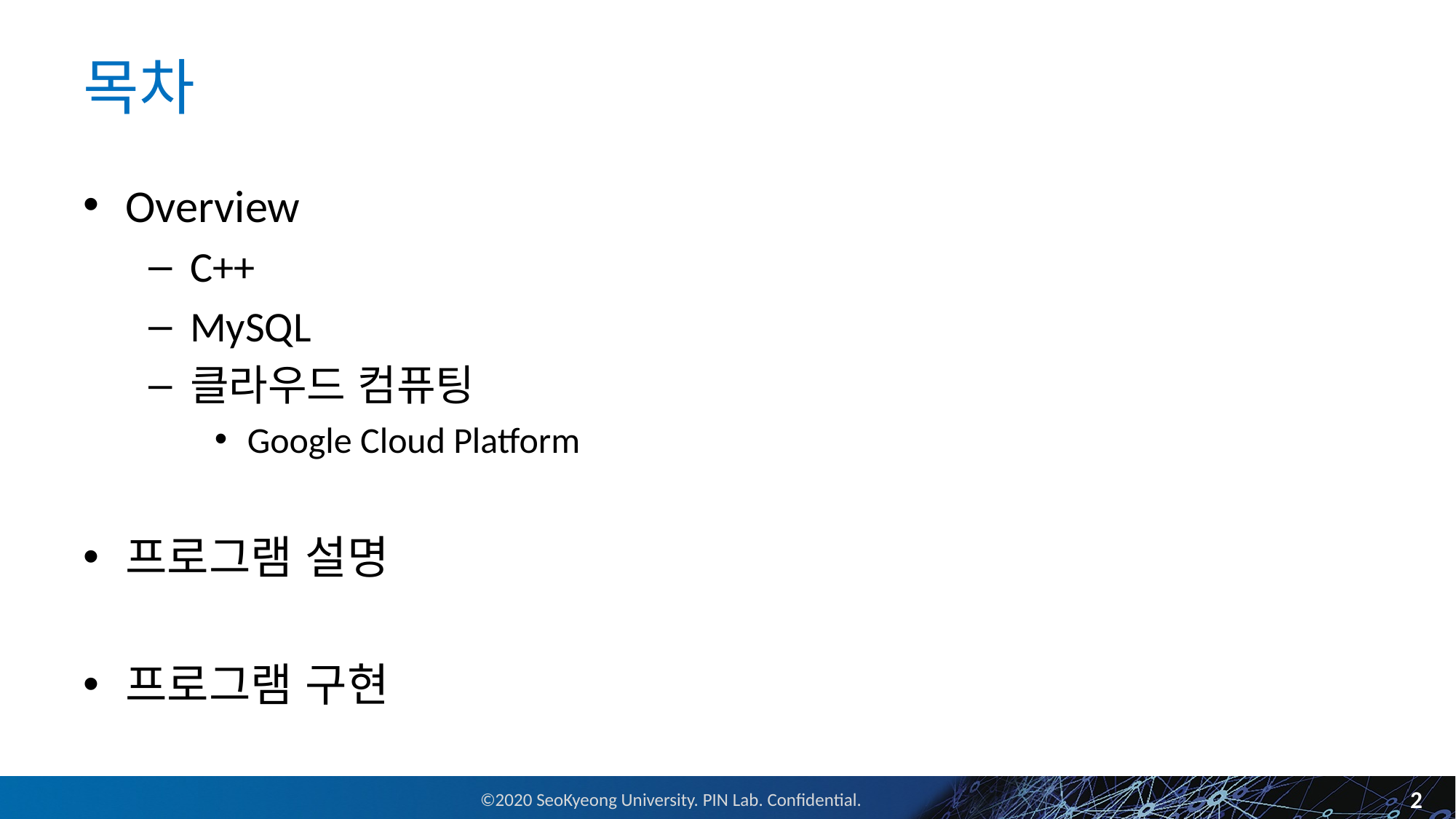

# 목차
Overview
C++
MySQL
클라우드 컴퓨팅
Google Cloud Platform

프로그램 설명

프로그램 구현
2